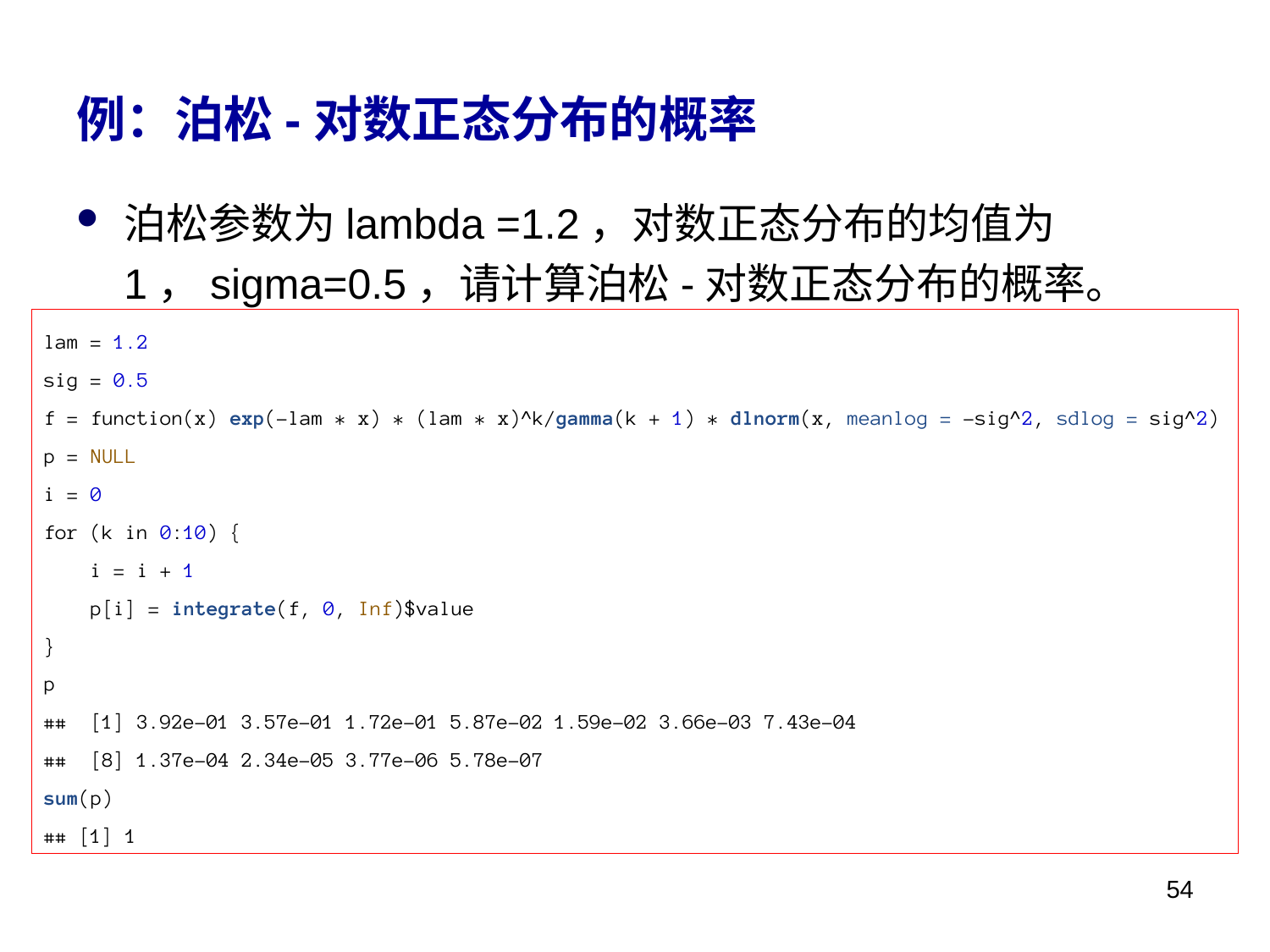

# 例：泊松-对数正态分布的概率
泊松参数为lambda =1.2，对数正态分布的均值为1，sigma=0.5，请计算泊松-对数正态分布的概率。

lam = 1.2
sig = 0.5
f = function(x) exp(-lam * x) * (lam * x)^k/gamma(k + 1) * dlnorm(x, meanlog = -sig^2, sdlog = sig^2)
p = NULL
i = 0
for (k in 0:10) {
    i = i + 1
    p[i] = integrate(f, 0, Inf)$value
}
p
##  [1] 3.92e-01 3.57e-01 1.72e-01 5.87e-02 1.59e-02 3.66e-03 7.43e-04 ##  [8] 1.37e-04 2.34e-05 3.77e-06 5.78e-07
sum(p)
## [1] 1
54